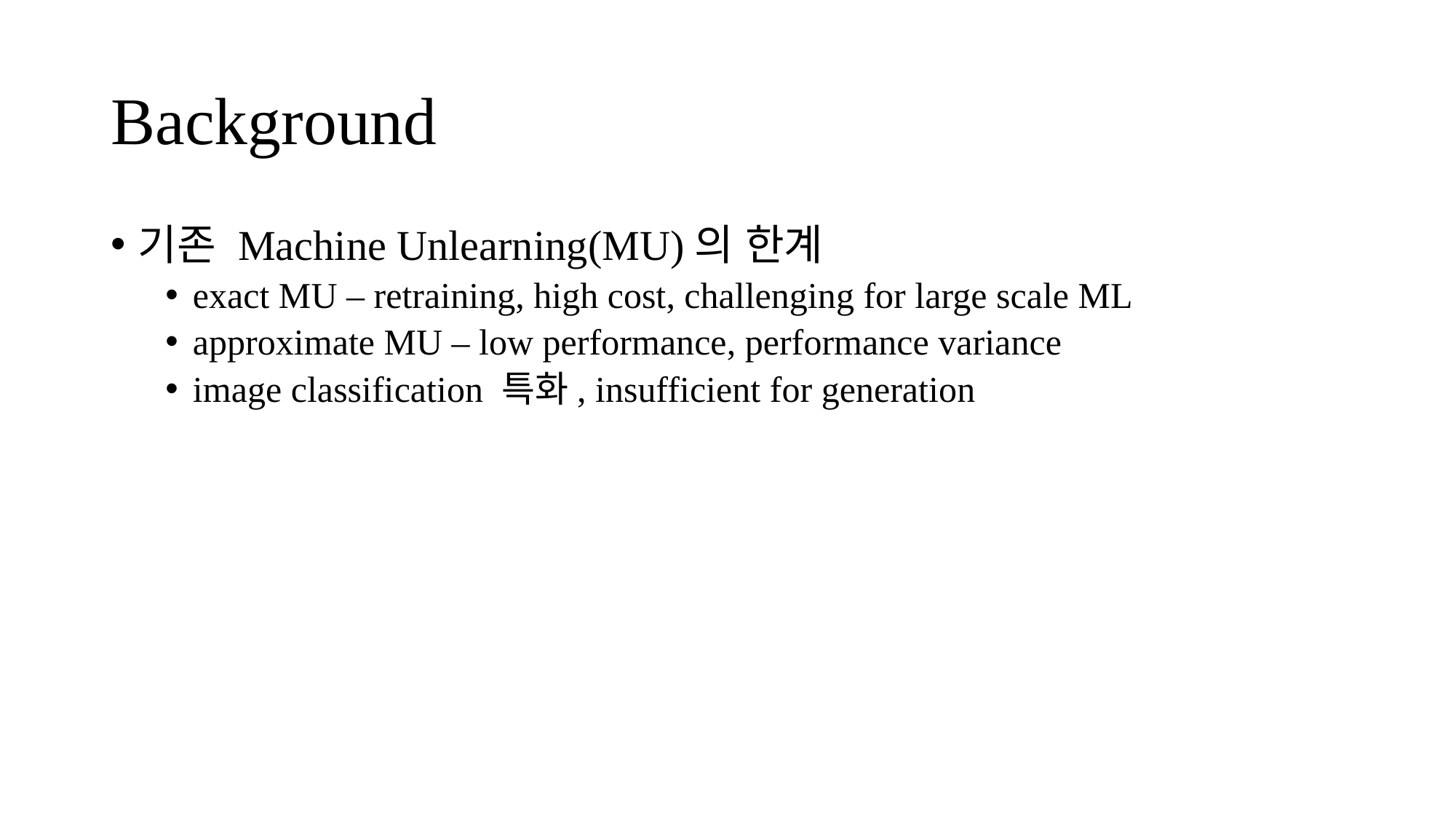

# Background
기존 Machine Unlearning(MU)의 한계
exact MU – retraining, high cost, challenging for large scale ML
approximate MU – low performance, performance variance
image classification 특화, insufficient for generation